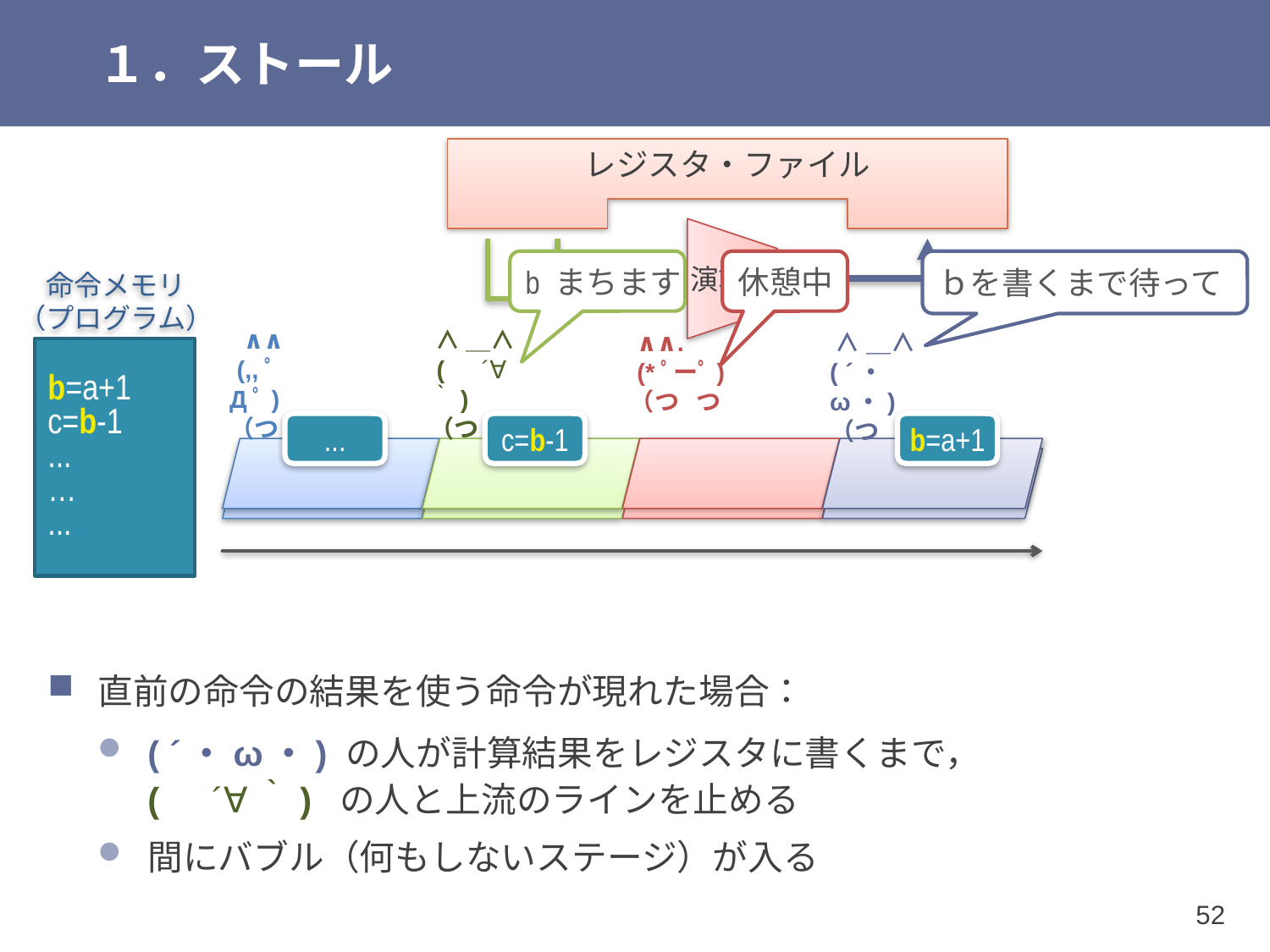

# １．ストール
レジスタ・ファイル
演算器

ｂを書くまで待って
b まちます
休憩中
命令メモリ
（プログラム）
  ∧∧
 (,,ﾟДﾟ)
（つ   つ
 ∧＿∧
 (　´∀｀)
（つ    つ
 ∧∧.
 (*ﾟーﾟ)（つ   つ
 ∧＿∧
( ´・ω・)（つ    つ
b=a+1
c=b-1
...
…
...
a++
a++
...
c=b-1
b=a+1

直前の命令の結果を使う命令が現れた場合：
( ´・ω・) の人が計算結果をレジスタに書くまで，
(　´∀｀)  の人と上流のラインを止める
間にバブル（何もしないステージ）が入る